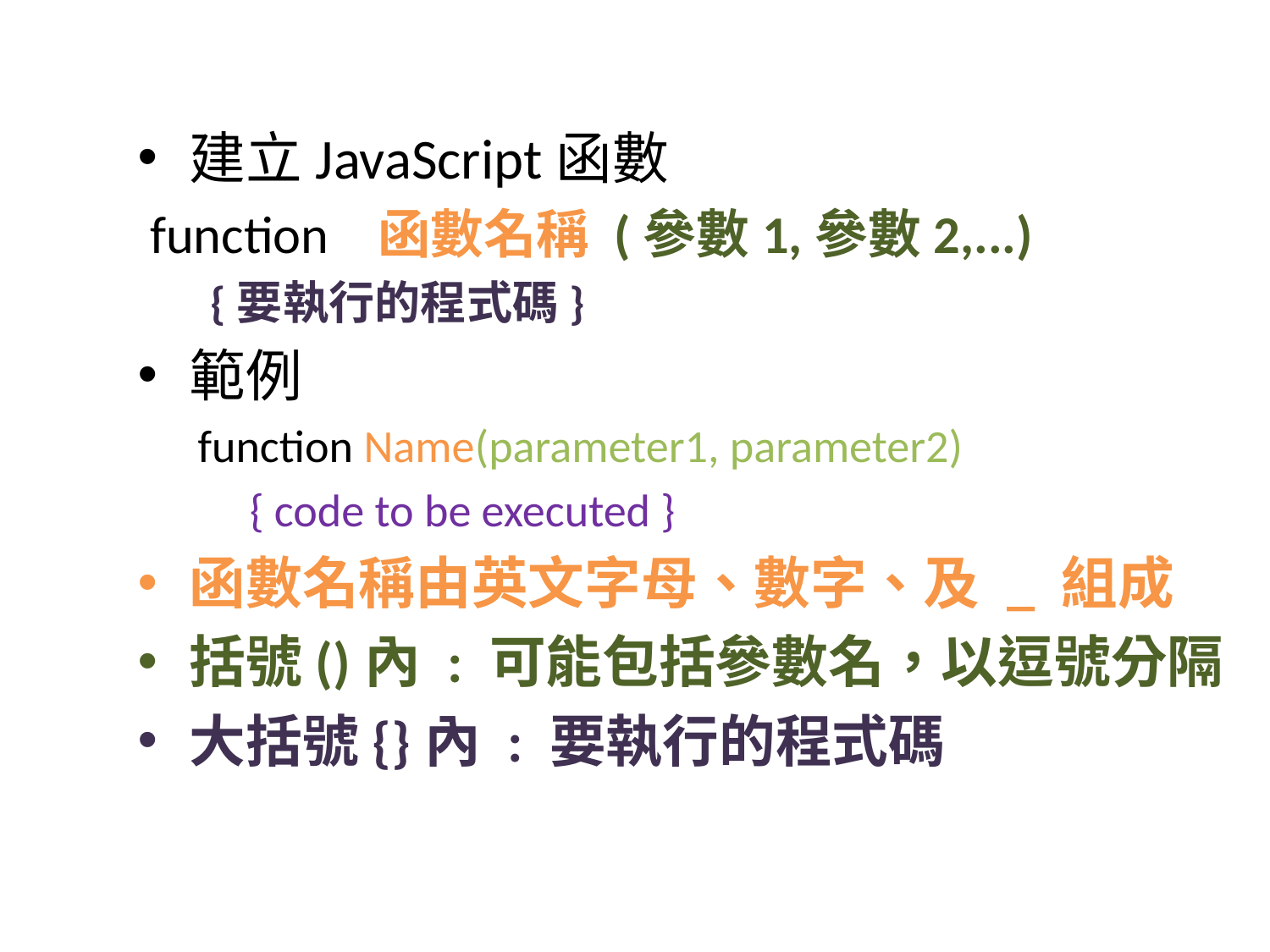

建立JavaScript函數
function   函數名稱 (參數1,參數2,...)
{要執行的程式碼}
範例
function Name(parameter1, parameter2)
     { code to be executed }
函數名稱由英文字母、數字、及 _ 組成
括號()內 : 可能包括參數名，以逗號分隔
大括號{}內 : 要執行的程式碼